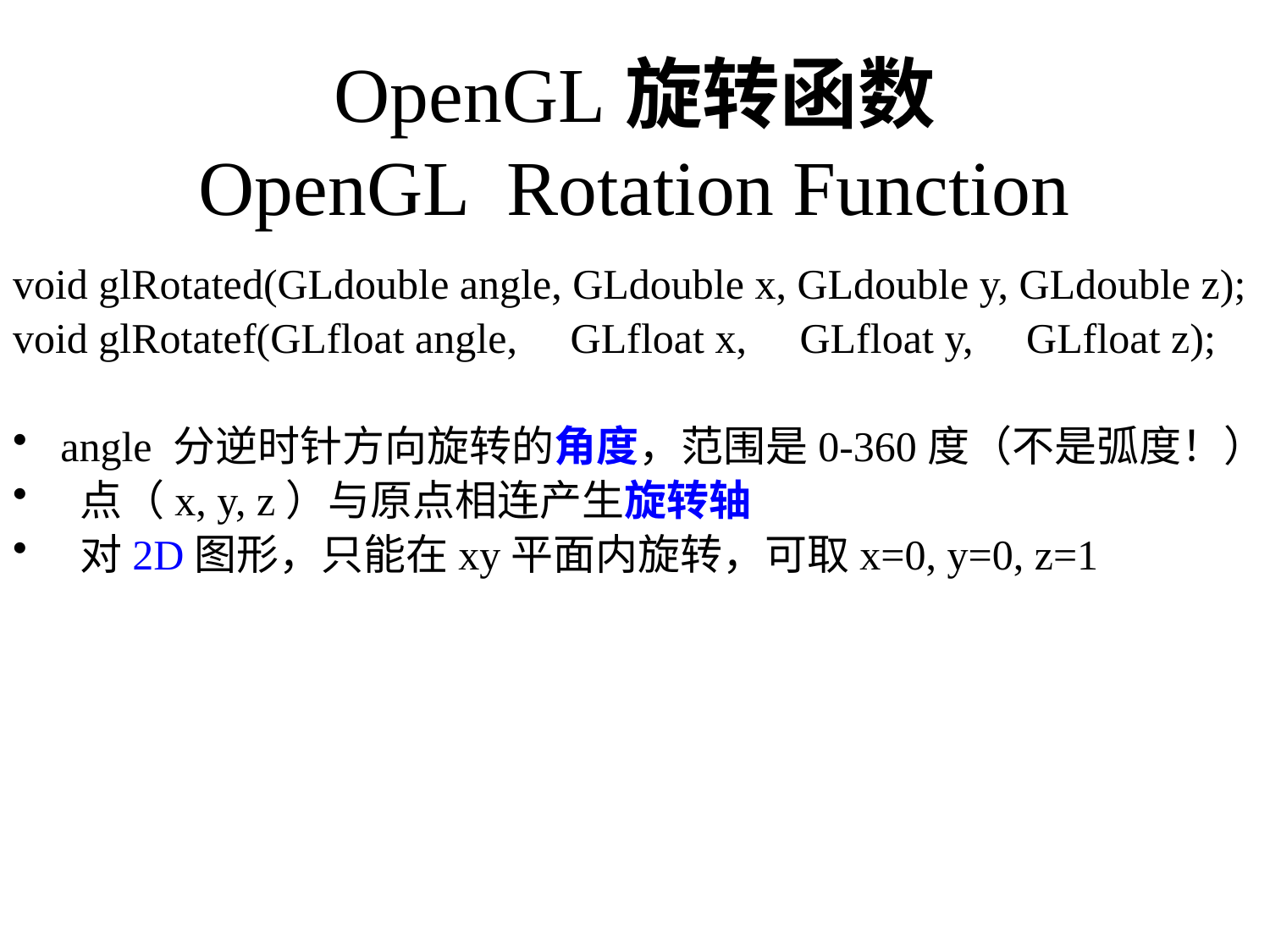

# OpenGL旋转函数 OpenGL  Rotation Function
void glRotated(GLdouble angle, GLdouble x, GLdouble y, GLdouble z);
void glRotatef(GLfloat angle,     GLfloat x,     GLfloat y,     GLfloat z);

angle 分逆时针方向旋转的角度，范围是0-360度（不是弧度！）
 点（x, y, z）与原点相连产生旋转轴
 对2D图形，只能在xy平面内旋转，可取x=0, y=0, z=1